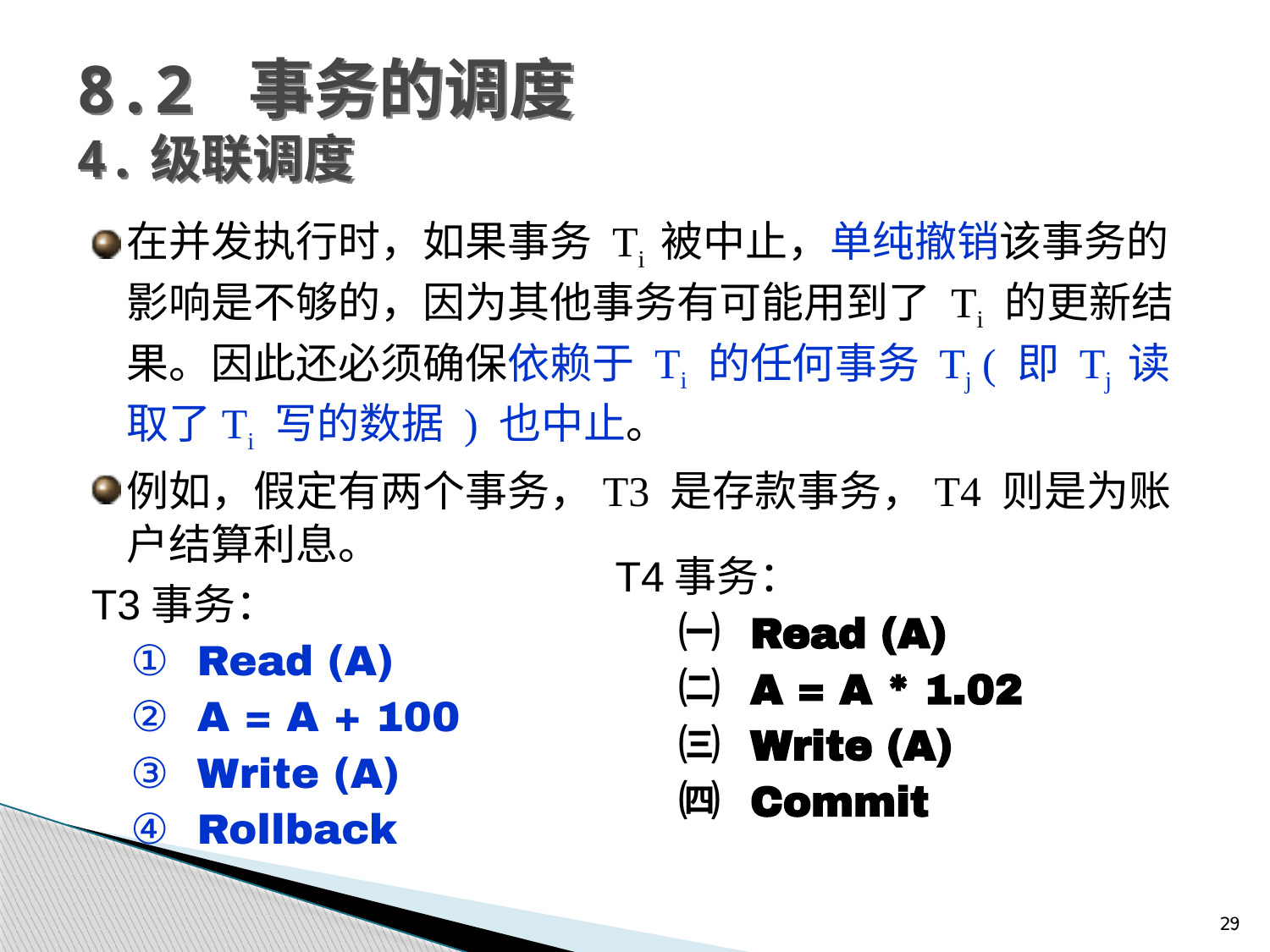

8.2 事务的调度
4.级联调度
在并发执行时，如果事务 Ti 被中止，单纯撤销该事务的影响是不够的，因为其他事务有可能用到了 Ti 的更新结果。因此还必须确保依赖于 Ti 的任何事务 Tj ( 即 Tj 读取了Ti 写的数据 ) 也中止。
例如，假定有两个事务，T3 是存款事务，T4 则是为账户结算利息。
T3事务：
①  Read (A)
②  A = A + 100
③  Write (A)
④  Rollback
T4事务：
㈠  Read (A)
㈡  A = A * 1.02
㈢  Write (A)
㈣  Commit
29